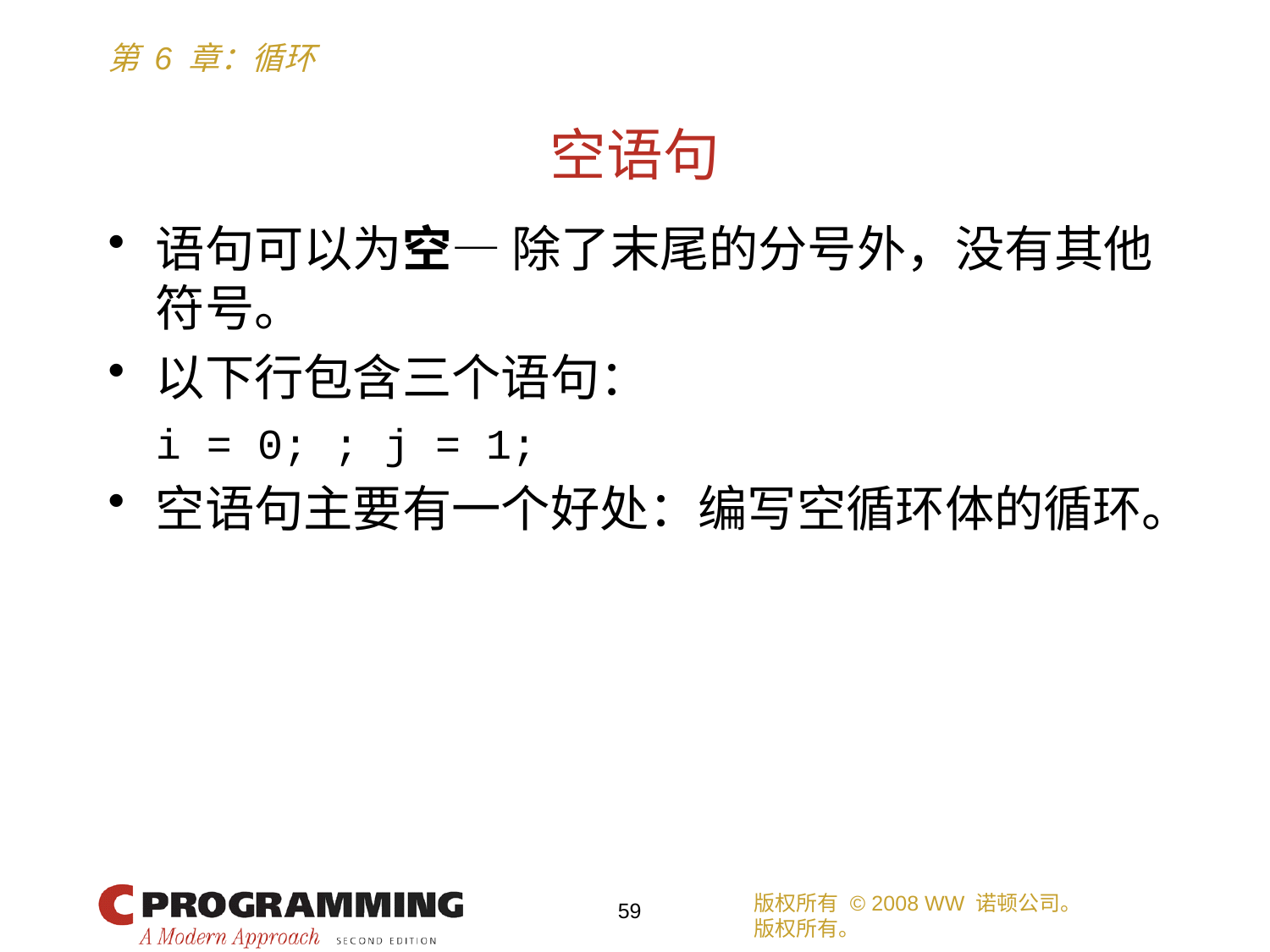

# 空语句
语句可以为空— 除了末尾的分号外，没有其他符号。
以下行包含三个语句：
	i = 0; ; j = 1;
空语句主要有一个好处：编写空循环体的循环。

版权所有 © 2008 WW 诺顿公司。
版权所有。
59